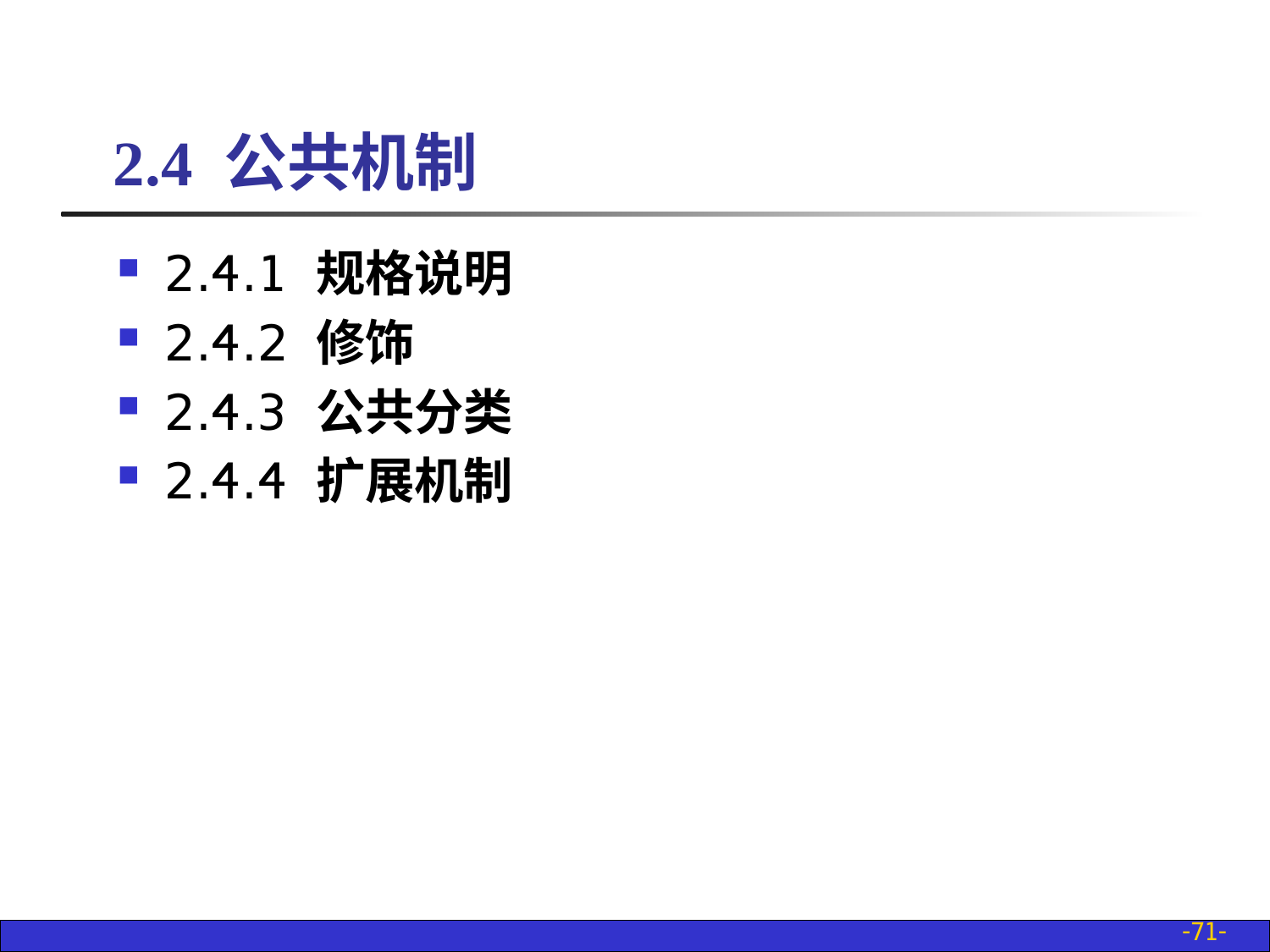

2.4 公共机制
2.4.1 规格说明
2.4.2 修饰
2.4.3 公共分类
2.4.4 扩展机制
-71-